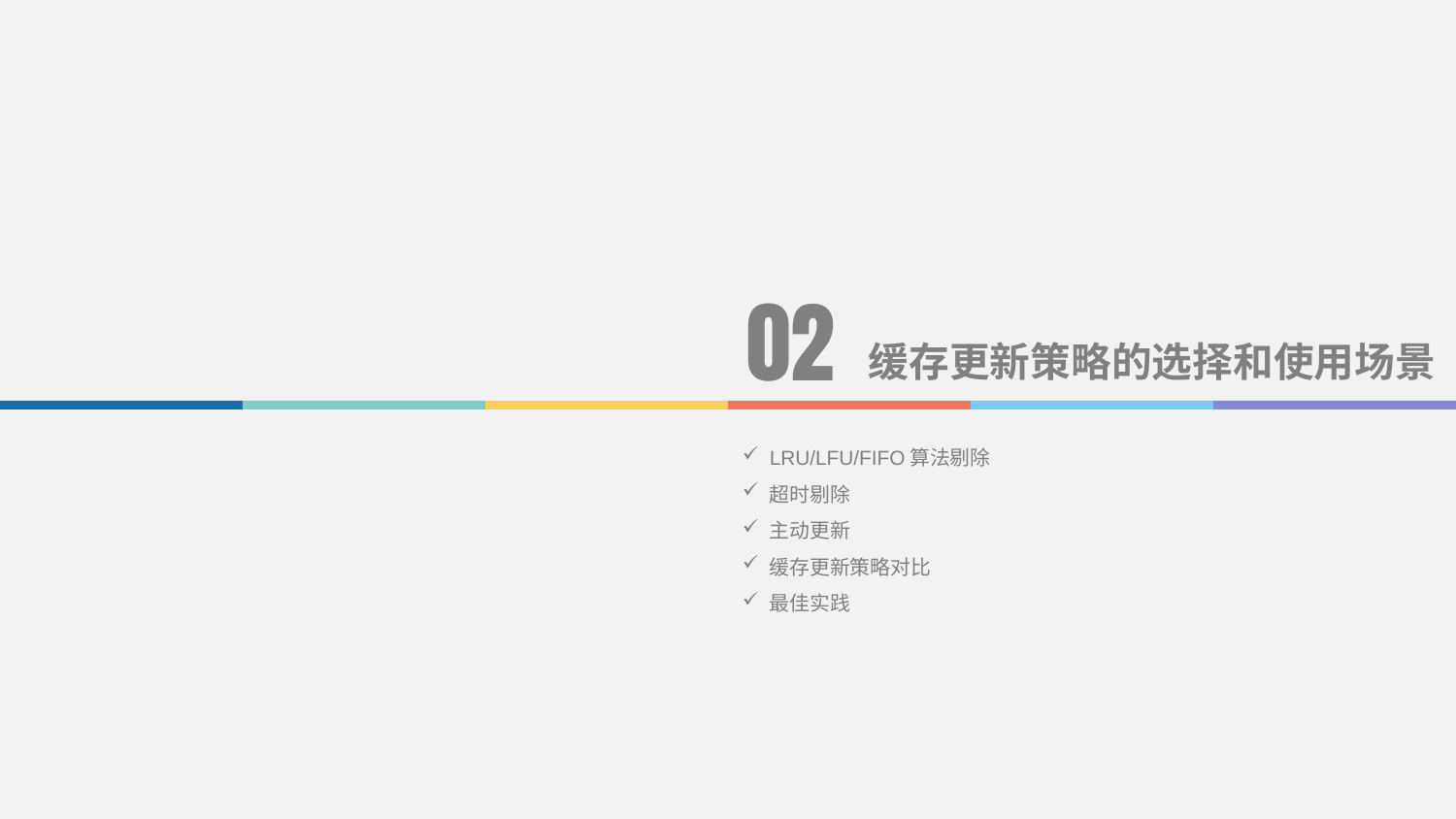

https://www.ypppt.com/
02
缓存更新策略的选择和使用场景

LRU/LFU/FIFO算法剔除
超时剔除
主动更新
缓存更新策略对比
最佳实践